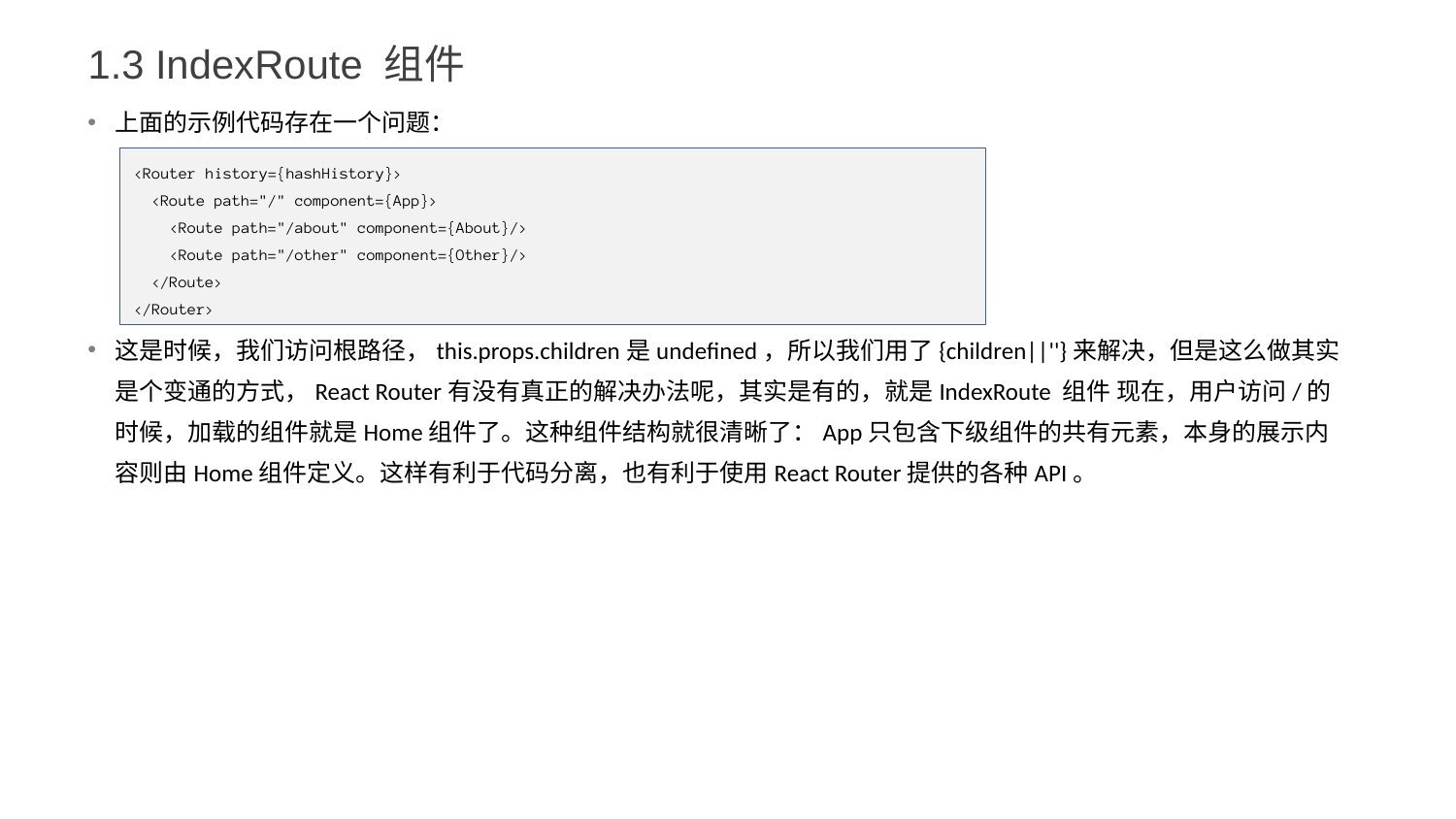

1.3 IndexRoute 组件
上面的示例代码存在一个问题：

这是时候，我们访问根路径，this.props.children是undefined，所以我们用了{children||''}来解决，但是这么做其实是个变通的方式，React Router有没有真正的解决办法呢，其实是有的，就是IndexRoute 组件 现在，用户访问/的时候，加载的组件就是Home组件了。这种组件结构就很清晰了：App只包含下级组件的共有元素，本身的展示内容则由Home组件定义。这样有利于代码分离，也有利于使用React Router提供的各种API。
<Router history={hashHistory}>
  <Route path="/" component={App}>
    <Route path="/about" component={About}/>
    <Route path="/other" component={Other}/>
  </Route>
</Router>